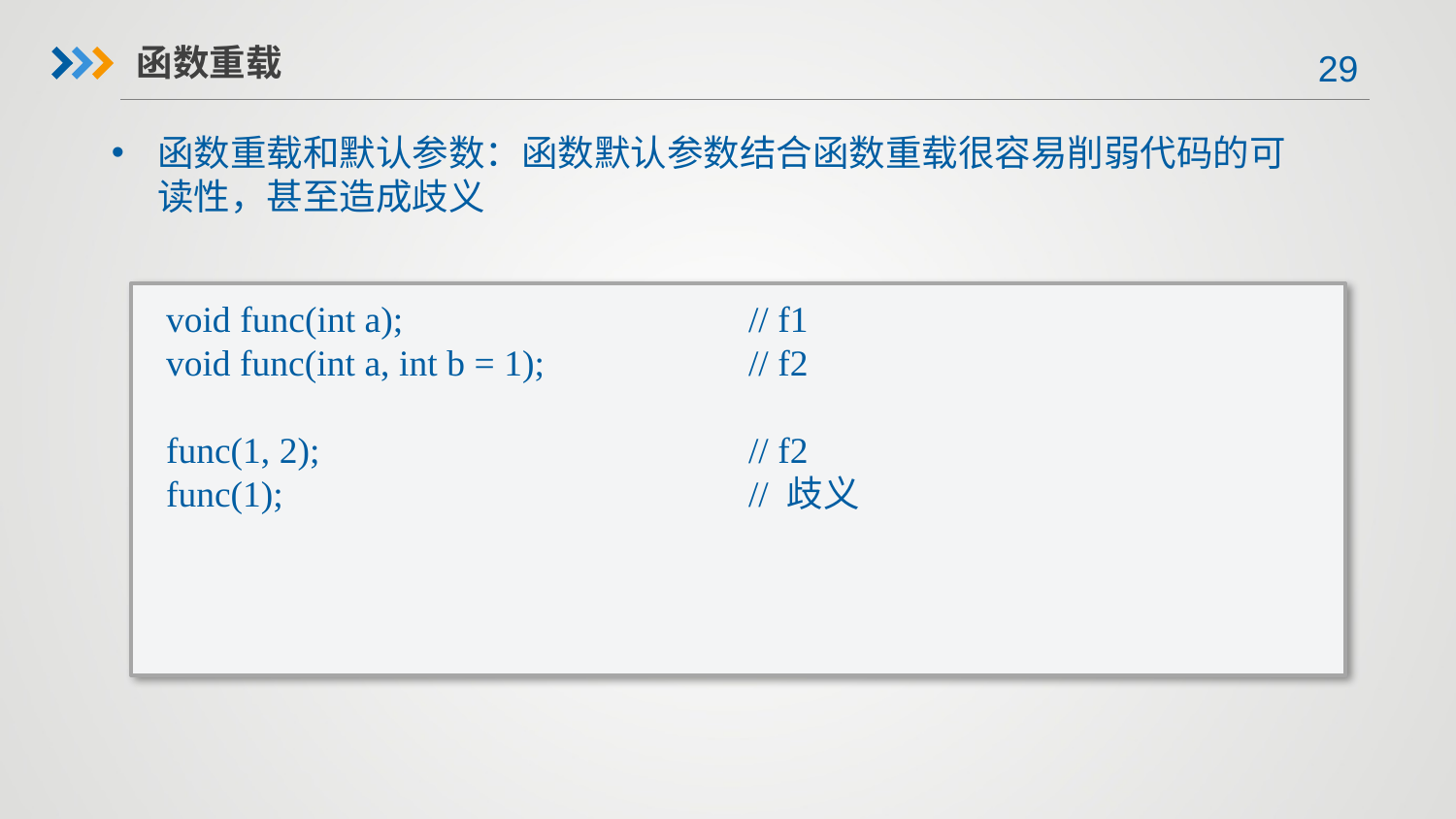

函数重载
函数重载和默认参数：函数默认参数结合函数重载很容易削弱代码的可读性，甚至造成歧义

void func(int a);			// f1
void func(int a, int b = 1);		// f2

func(1, 2);			// f2
func(1);				// 歧义